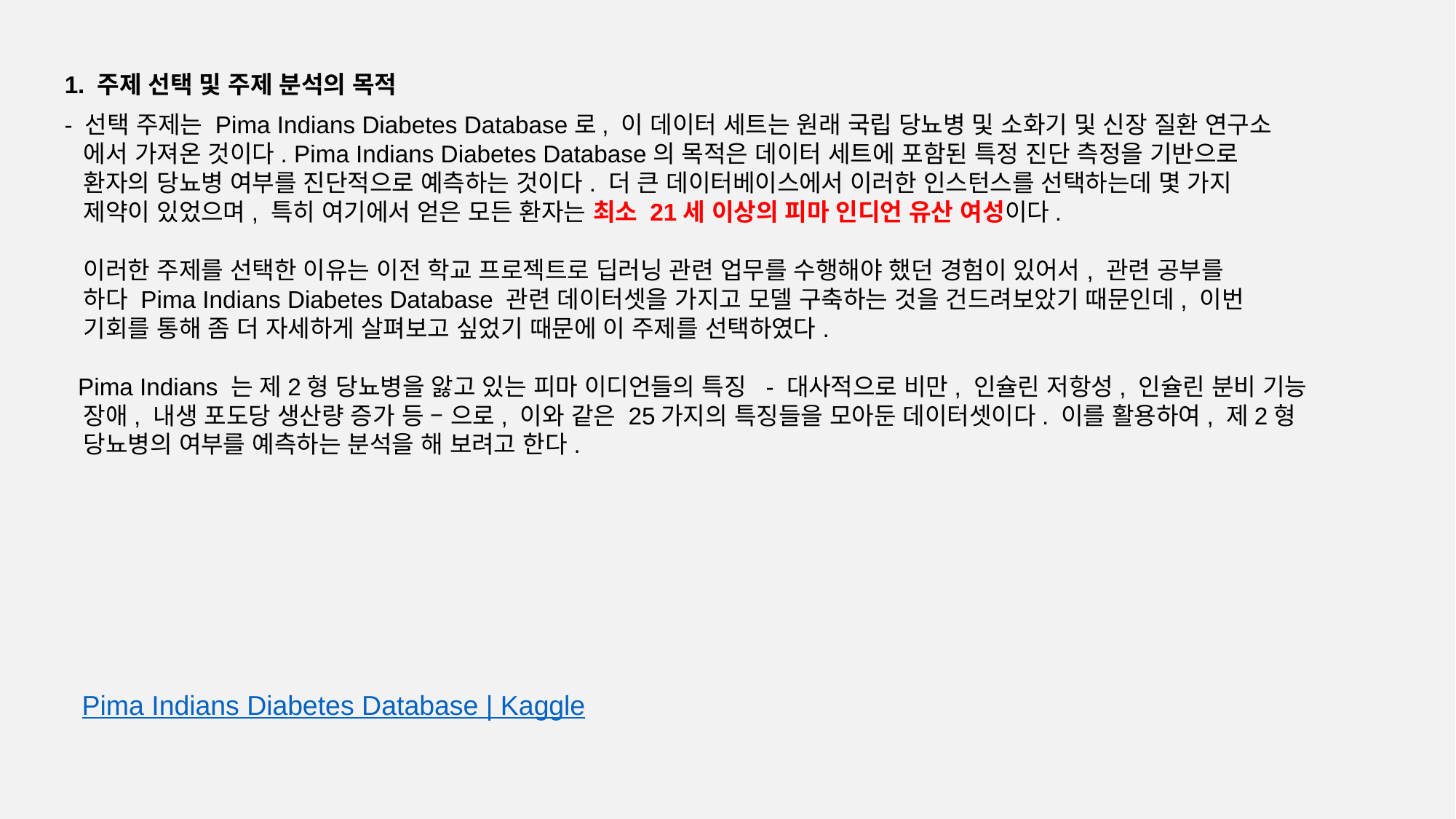

1. 주제 선택 및 주제 분석의 목적
 - 선택 주제는 Pima Indians Diabetes Database로, 이 데이터 세트는 원래 국립 당뇨병 및 소화기 및 신장 질환 연구소
   에서 가져온 것이다. Pima Indians Diabetes Database의 목적은 데이터 세트에 포함된 특정 진단 측정을 기반으로
   환자의 당뇨병 여부를 진단적으로 예측하는 것이다. 더 큰 데이터베이스에서 이러한 인스턴스를 선택하는데 몇 가지
   제약이 있었으며, 특히 여기에서 얻은 모든 환자는 최소 21세 이상의 피마 인디언 유산 여성이다.

   이러한 주제를 선택한 이유는 이전 학교 프로젝트로 딥러닝 관련 업무를 수행해야 했던 경험이 있어서, 관련 공부를
   하다 Pima Indians Diabetes Database 관련 데이터셋을 가지고 모델 구축하는 것을 건드려보았기 때문인데, 이번
   기회를 통해 좀 더 자세하게 살펴보고 싶었기 때문에 이 주제를 선택하였다.

   Pima Indians 는 제2형 당뇨병을 앓고 있는 피마 이디언들의 특징  - 대사적으로 비만, 인슐린 저항성, 인슐린 분비 기능
   장애, 내생 포도당 생산량 증가 등 – 으로, 이와 같은 25가지의 특징들을 모아둔 데이터셋이다. 이를 활용하여, 제2형
   당뇨병의 여부를 예측하는 분석을 해 보려고 한다.
Pima Indians Diabetes Database | Kaggle